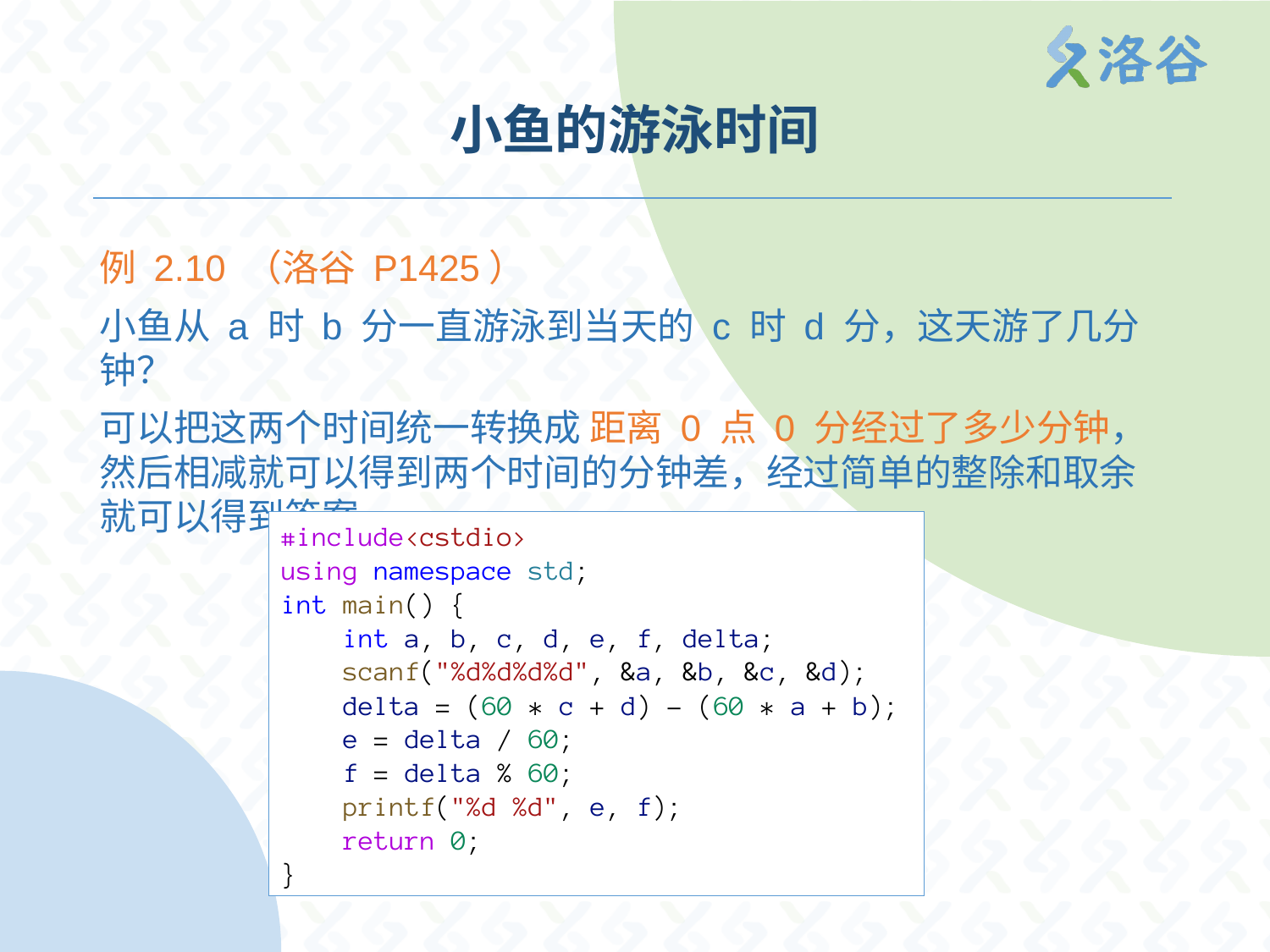

# 小鱼的游泳时间
例 2.10 （洛谷 P1425）
小鱼从 a 时 b 分一直游泳到当天的 c 时 d 分，这天游了几分钟？
可以把这两个时间统一转换成 距离 0 点 0 分经过了多少分钟，然后相减就可以得到两个时间的分钟差，经过简单的整除和取余就可以得到答案。
#include<cstdio>
using namespace std;
int main() {
    int a, b, c, d, e, f, delta;
    scanf("%d%d%d%d", &a, &b, &c, &d);
    delta = (60 * c + d) - (60 * a + b);
    e = delta / 60;
    f = delta % 60;
    printf("%d %d", e, f);
    return 0;
}